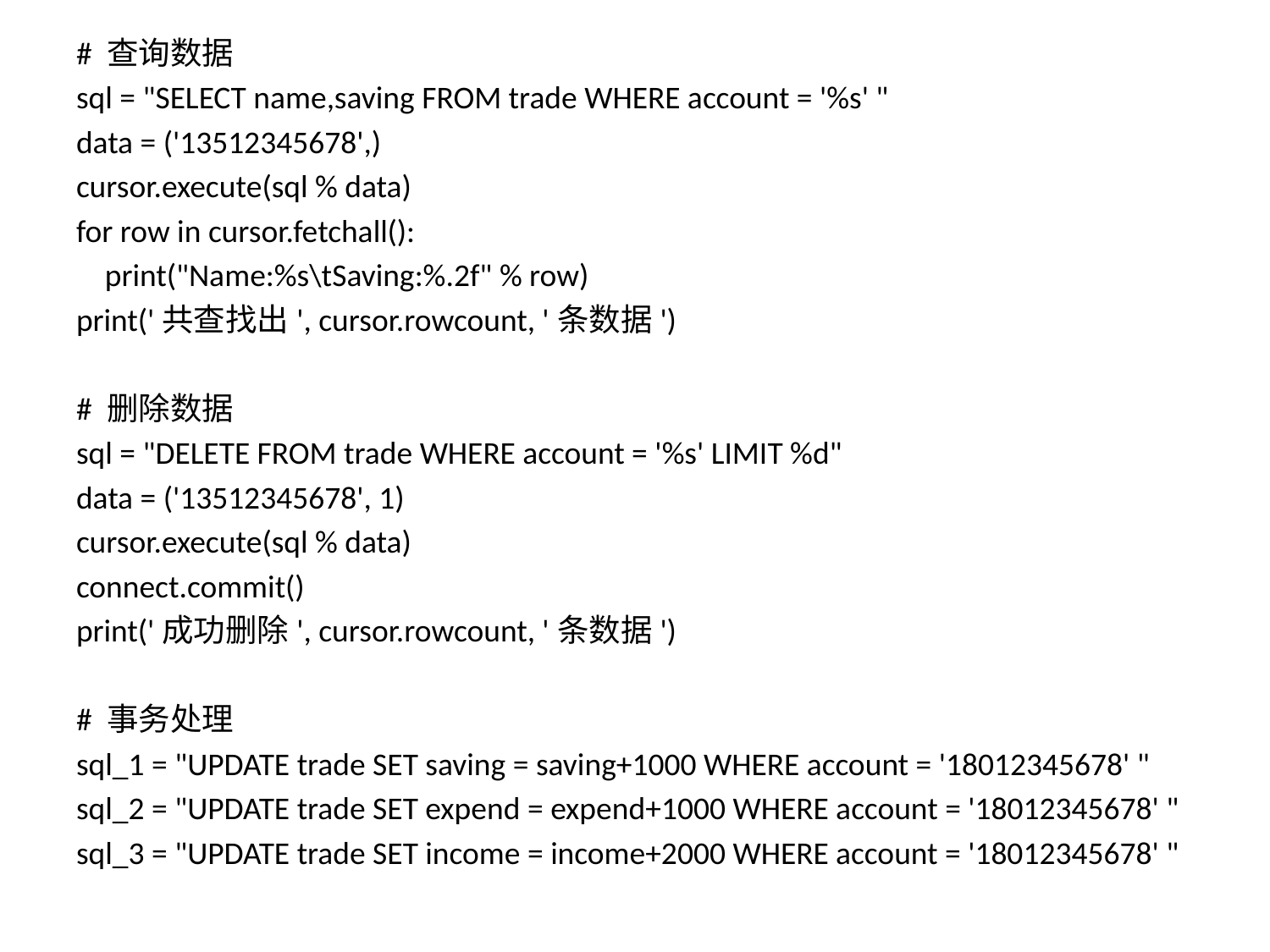

# 查询数据
sql = "SELECT name,saving FROM trade WHERE account = '%s' "
data = ('13512345678',)
cursor.execute(sql % data)
for row in cursor.fetchall():
    print("Name:%s\tSaving:%.2f" % row)
print('共查找出', cursor.rowcount, '条数据')

# 删除数据
sql = "DELETE FROM trade WHERE account = '%s' LIMIT %d"
data = ('13512345678', 1)
cursor.execute(sql % data)
connect.commit()
print('成功删除', cursor.rowcount, '条数据')

# 事务处理
sql_1 = "UPDATE trade SET saving = saving+1000 WHERE account = '18012345678' "
sql_2 = "UPDATE trade SET expend = expend+1000 WHERE account = '18012345678' "
sql_3 = "UPDATE trade SET income = income+2000 WHERE account = '18012345678' "